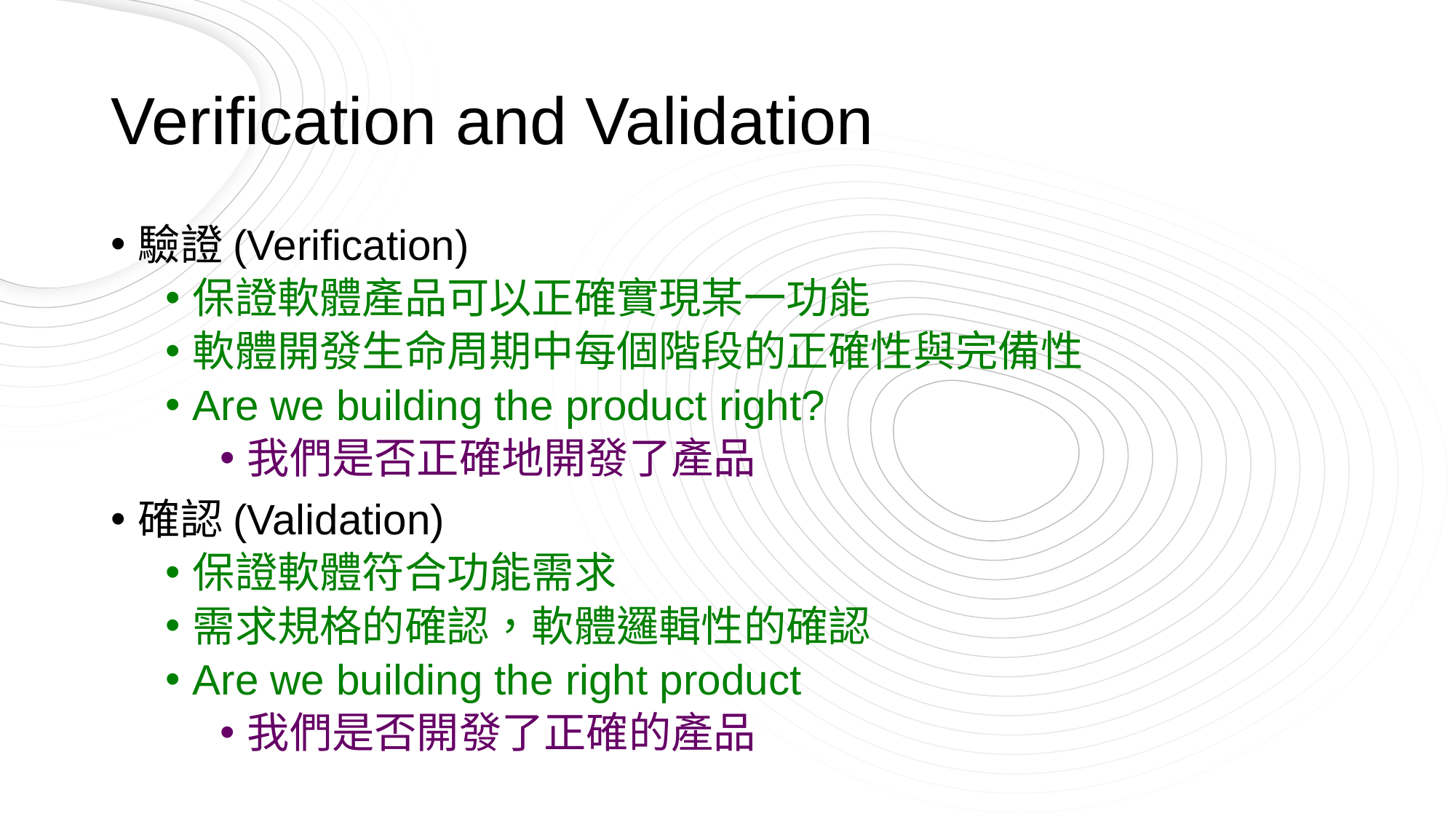

# Verification and Validation
驗證(Verification)
保證軟體產品可以正確實現某一功能
軟體開發生命周期中每個階段的正確性與完備性
Are we building the product right?
我們是否正確地開發了產品
確認(Validation)
保證軟體符合功能需求
需求規格的確認，軟體邏輯性的確認
Are we building the right product
我們是否開發了正確的產品